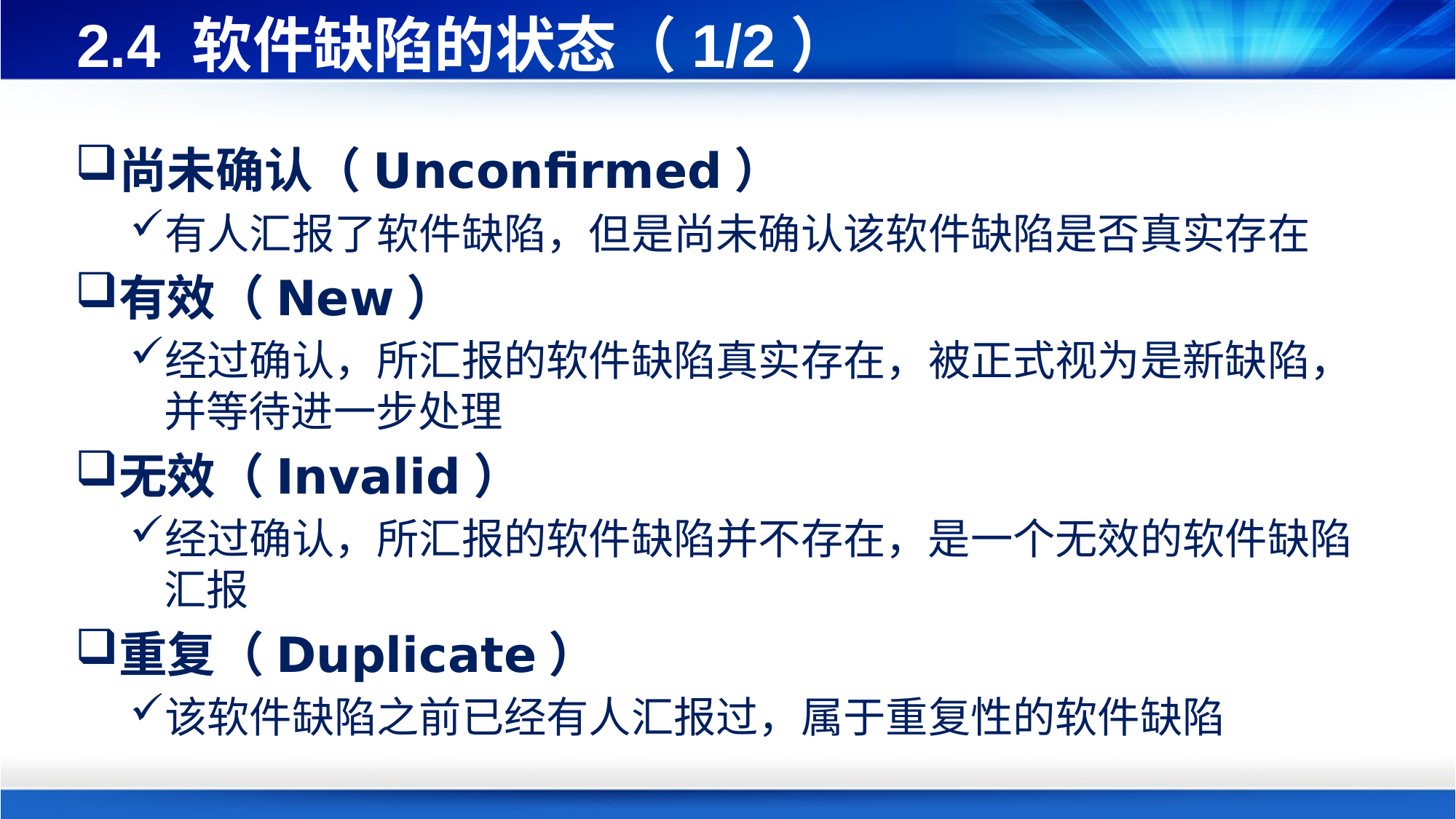

# 2.4 软件缺陷的状态（1/2）
尚未确认（Unconfirmed）
有人汇报了软件缺陷，但是尚未确认该软件缺陷是否真实存在
有效（New）
经过确认，所汇报的软件缺陷真实存在，被正式视为是新缺陷，并等待进一步处理
无效（Invalid）
经过确认，所汇报的软件缺陷并不存在，是一个无效的软件缺陷汇报
重复（Duplicate）
该软件缺陷之前已经有人汇报过，属于重复性的软件缺陷